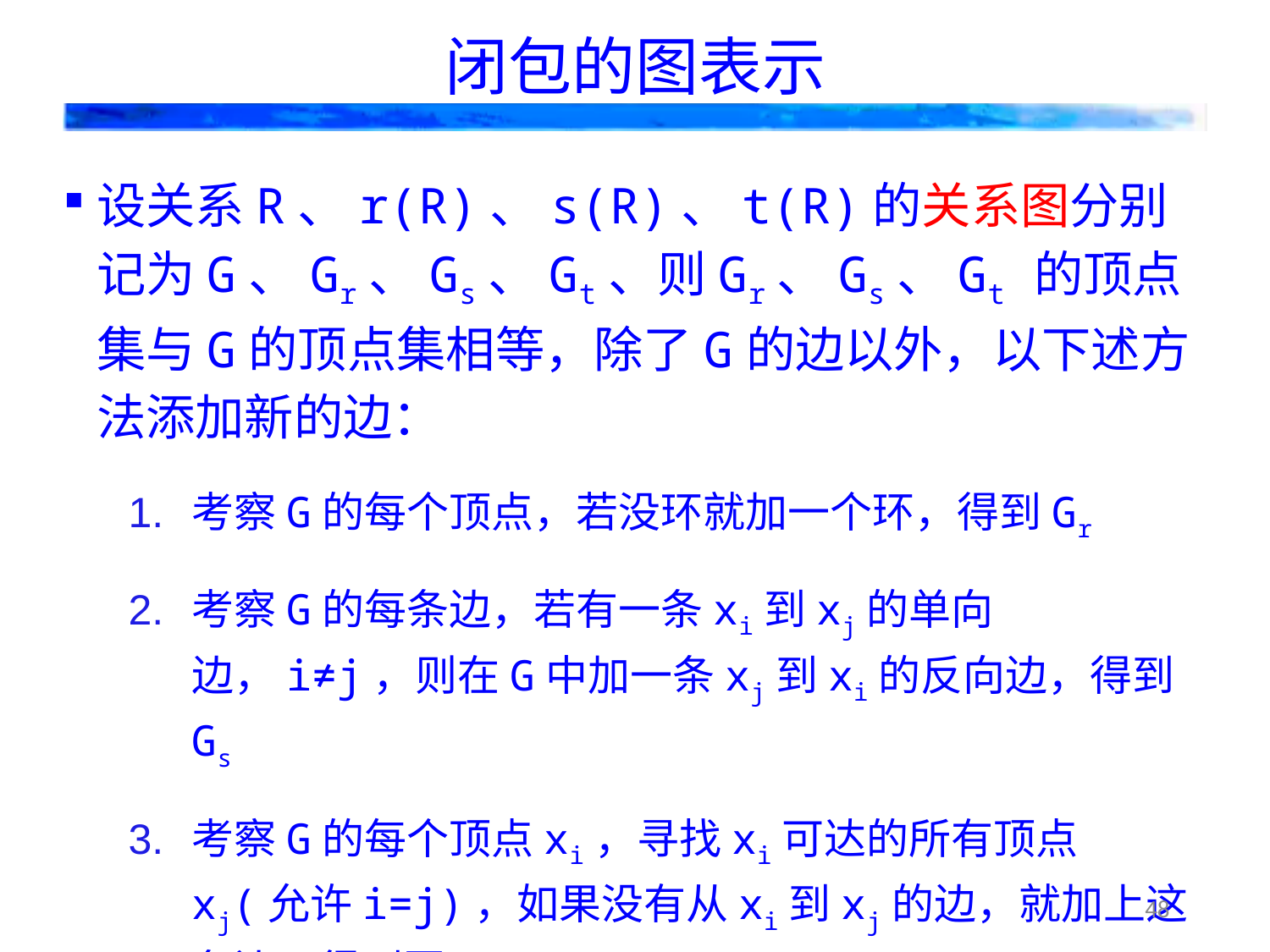

# 闭包的图表示
设关系R、r(R)、s(R)、t(R)的关系图分别记为G、Gr、Gs、Gt、则Gr、Gs、Gt 的顶点集与G的顶点集相等，除了G的边以外，以下述方法添加新的边：
考察G的每个顶点，若没环就加一个环，得到Gr
考察G的每条边，若有一条xi到xj的单向边，i≠j，则在G中加一条xj到xi的反向边，得到Gs
考察G的每个顶点xi，寻找xi可达的所有顶点xj(允许i=j)，如果没有从xi到xj的边，就加上这条边，得到图Gt
48